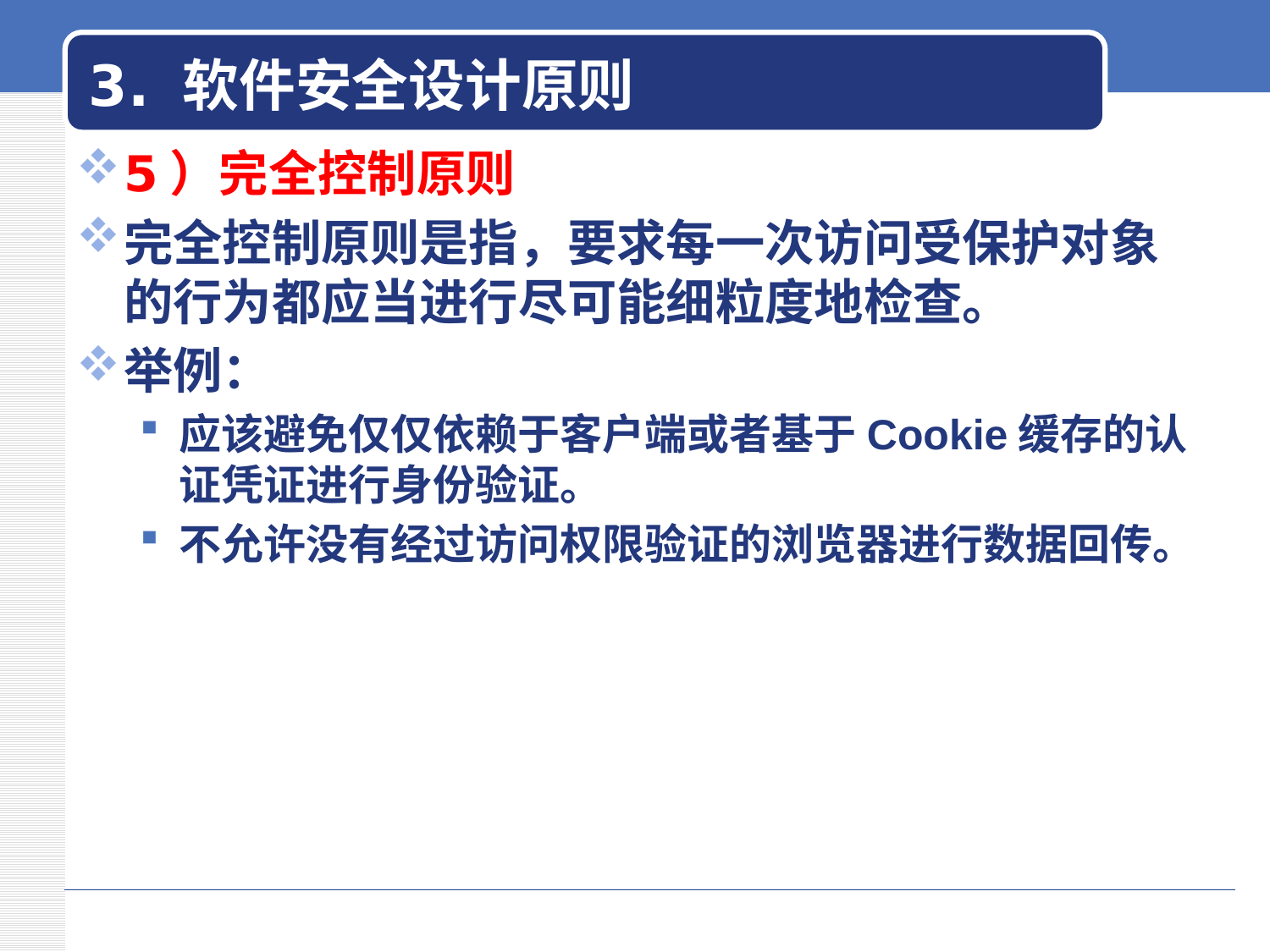

# 3. 软件安全设计原则
5）完全控制原则
完全控制原则是指，要求每一次访问受保护对象的行为都应当进行尽可能细粒度地检查。
举例：
应该避免仅仅依赖于客户端或者基于Cookie缓存的认证凭证进行身份验证。
不允许没有经过访问权限验证的浏览器进行数据回传。